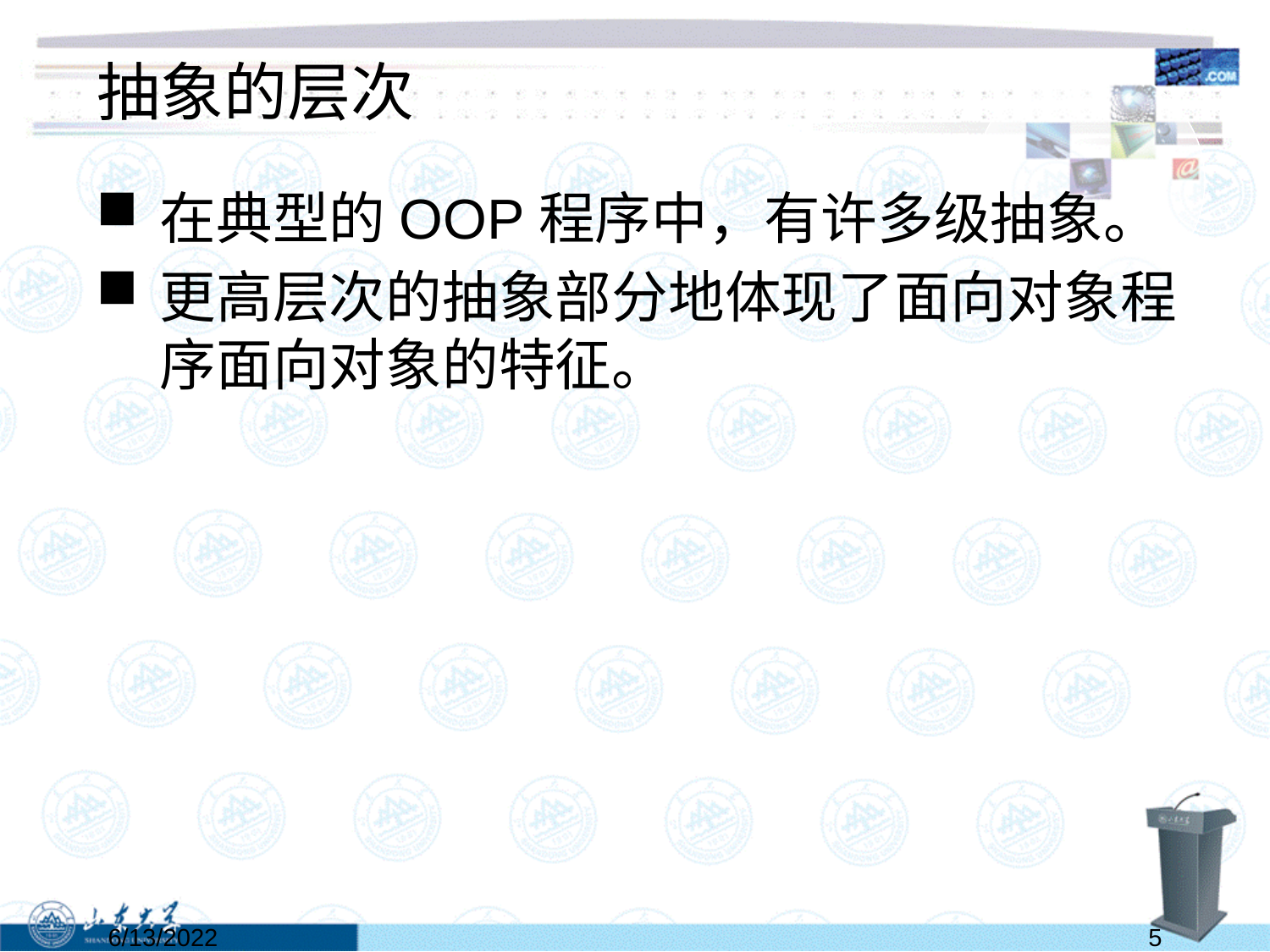

# 抽象的层次
在典型的OOP程序中，有许多级抽象。
更高层次的抽象部分地体现了面向对象程序面向对象的特征。
6/13/2022
5